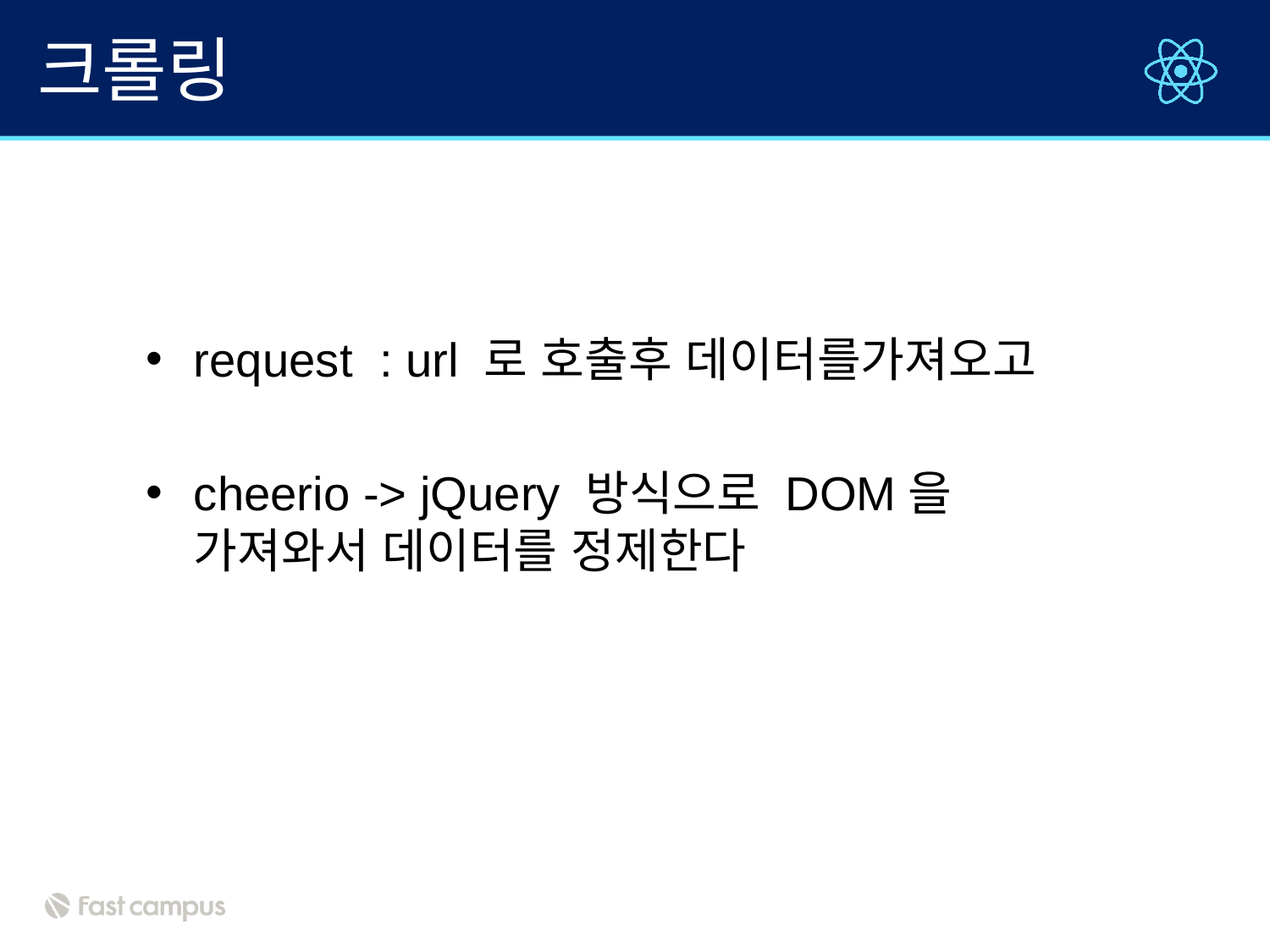

# 크롤링

request  : url 로 호출후 데이터를가져오고

cheerio -> jQuery 방식으로 DOM을 가져와서 데이터를 정제한다